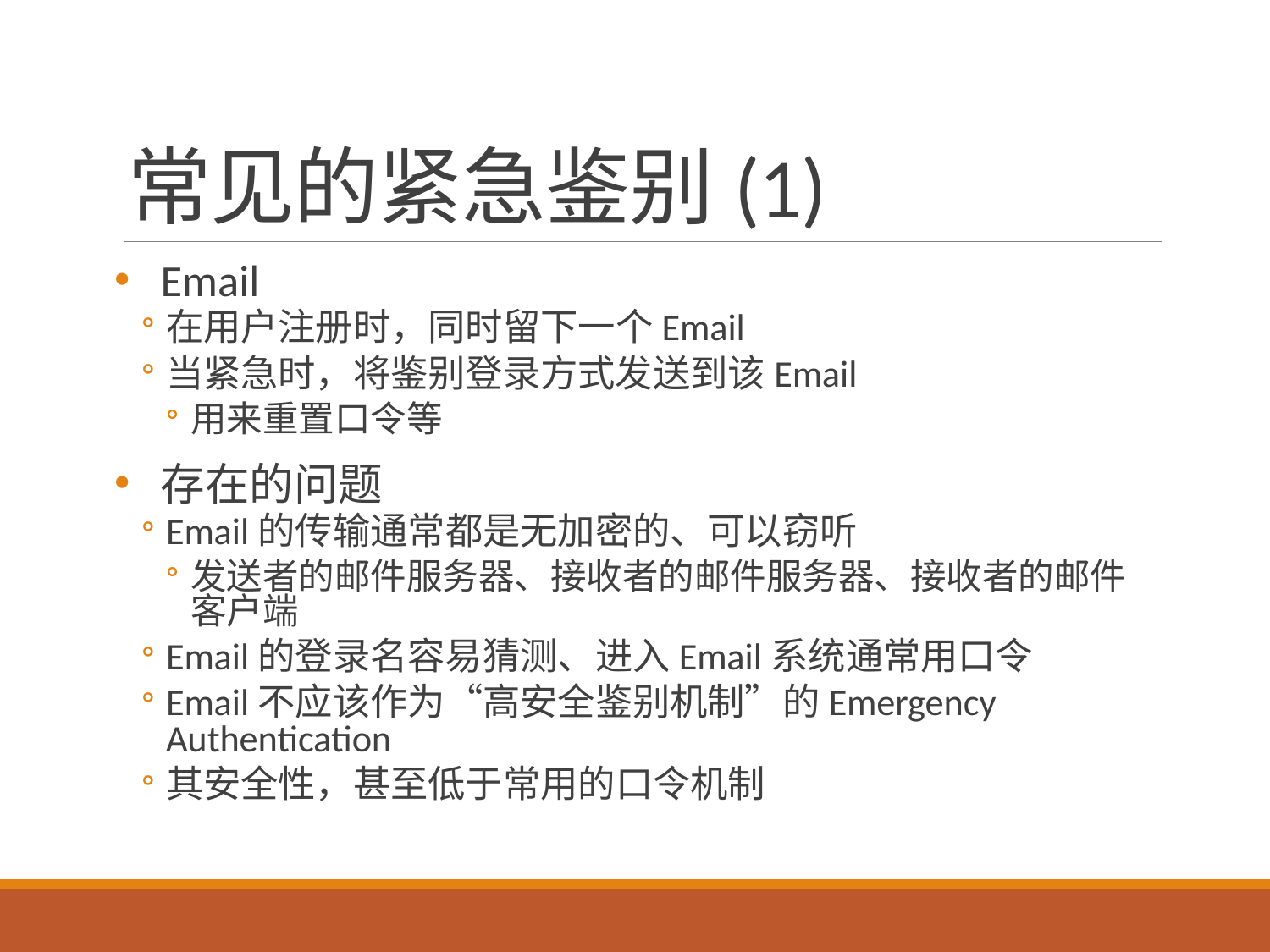

# 常见的紧急鉴别(1)
Email
在用户注册时，同时留下一个Email
当紧急时，将鉴别登录方式发送到该Email
用来重置口令等
存在的问题
Email的传输通常都是无加密的、可以窃听
发送者的邮件服务器、接收者的邮件服务器、接收者的邮件客户端
Email的登录名容易猜测、进入Email系统通常用口令
Email不应该作为“高安全鉴别机制”的Emergency Authentication
其安全性，甚至低于常用的口令机制